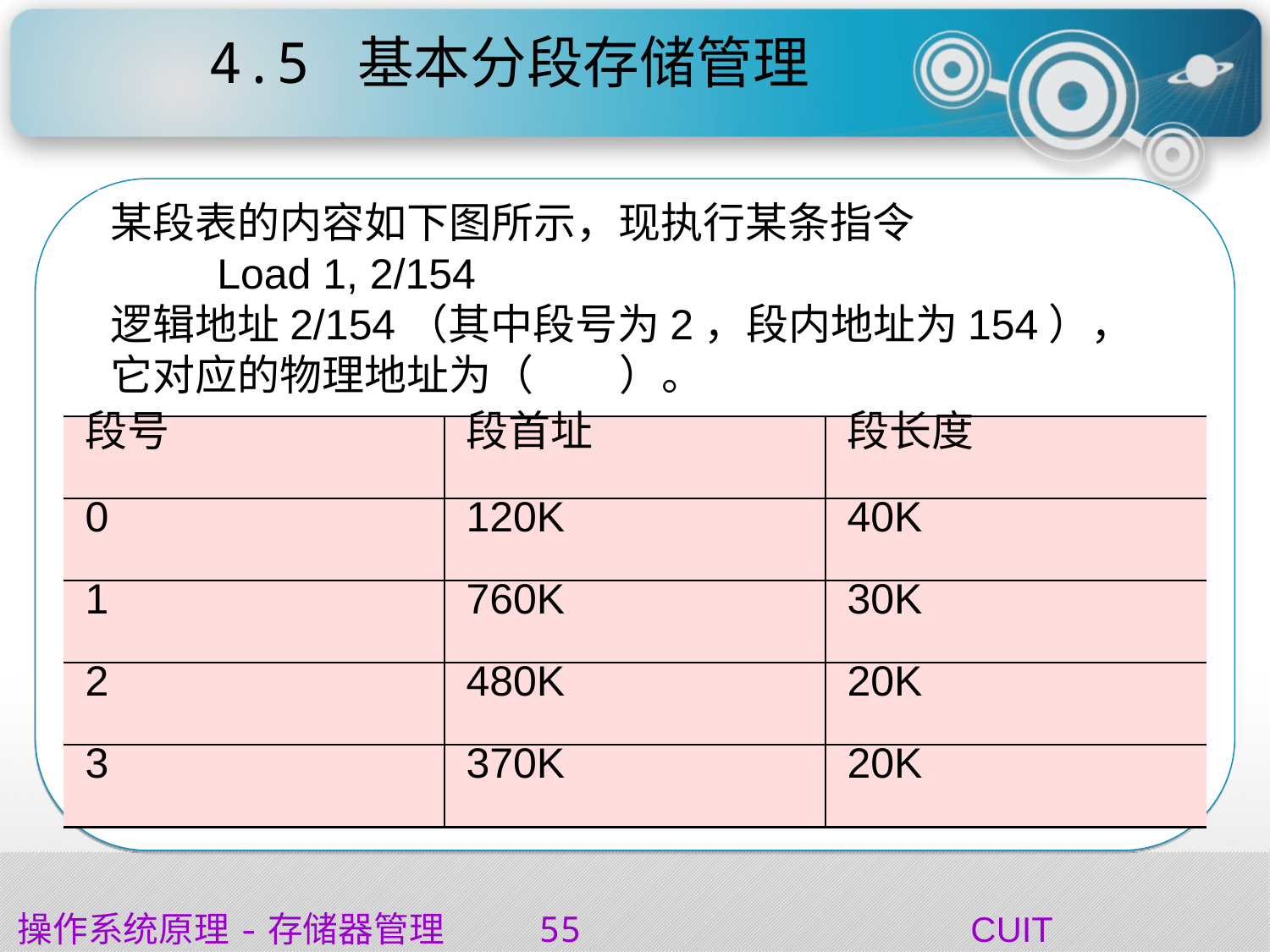

# 4.5 基本分段存储管理
某段表的内容如下图所示，现执行某条指令
         Load 1, 2/154
逻辑地址2/154（其中段号为2，段内地址为154），它对应的物理地址为（         ）。
| 段号 | 段首址 | 段长度 |
| --- | --- | --- |
| 0 | 120K | 40K |
| 1 | 760K | 30K |
| 2 | 480K | 20K |
| 3 | 370K | 20K |